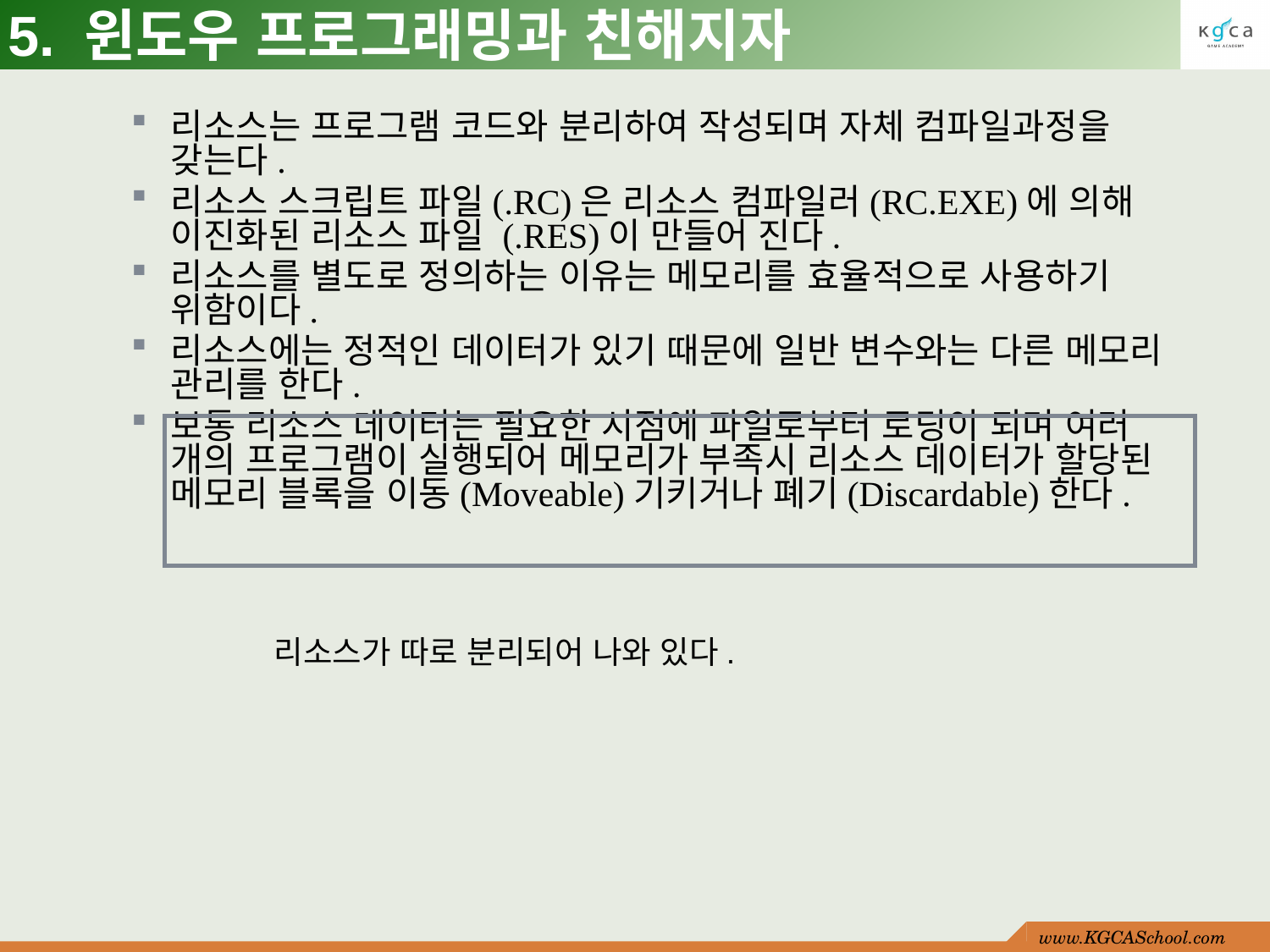

# 5. 윈도우 프로그래밍과 친해지자
리소스는 프로그램 코드와 분리하여 작성되며 자체 컴파일과정을 갖는다.
리소스 스크립트 파일(.RC)은 리소스 컴파일러(RC.EXE)에 의해 이진화된 리소스 파일 (.RES)이 만들어 진다.
리소스를 별도로 정의하는 이유는 메모리를 효율적으로 사용하기 위함이다.
리소스에는 정적인 데이터가 있기 때문에 일반 변수와는 다른 메모리 관리를 한다.
보통 리소스 데이터는 필요한 시점에 파일로부터 로딩이 되며 여러 개의 프로그램이 실행되어 메모리가 부족시 리소스 데이터가 할당된 메모리 블록을 이동(Moveable)기키거나 폐기(Discardable)한다.

리소스가 따로 분리되어 나와 있다.